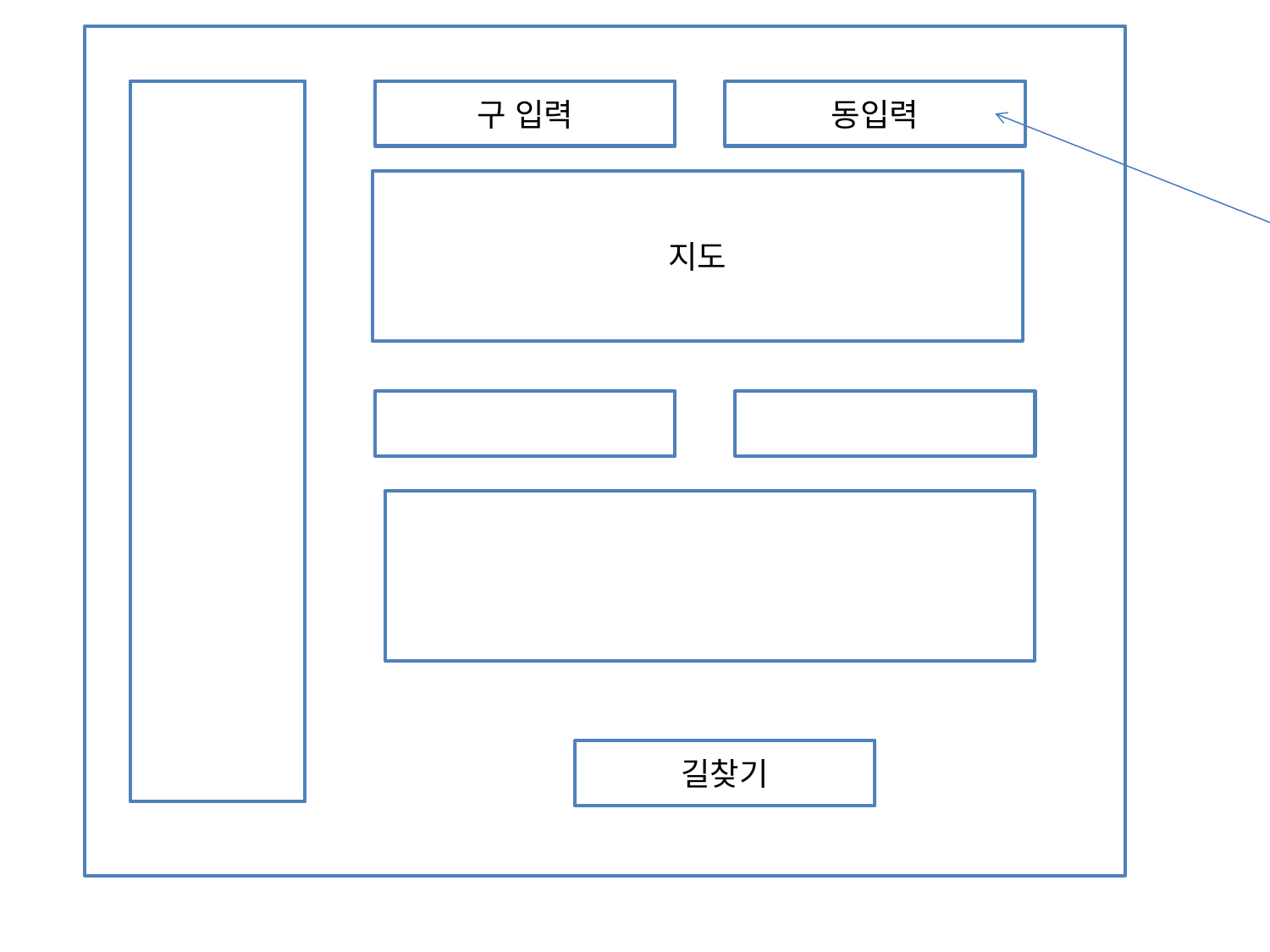

구 입력
동입력
지도를 확대하기
 위한 수단

지도가 바뀐다고 입력이 바뀌지 않음
지도

사용자로 부터 받은
출발지 X, Y
도착지 X, Y
길찾기